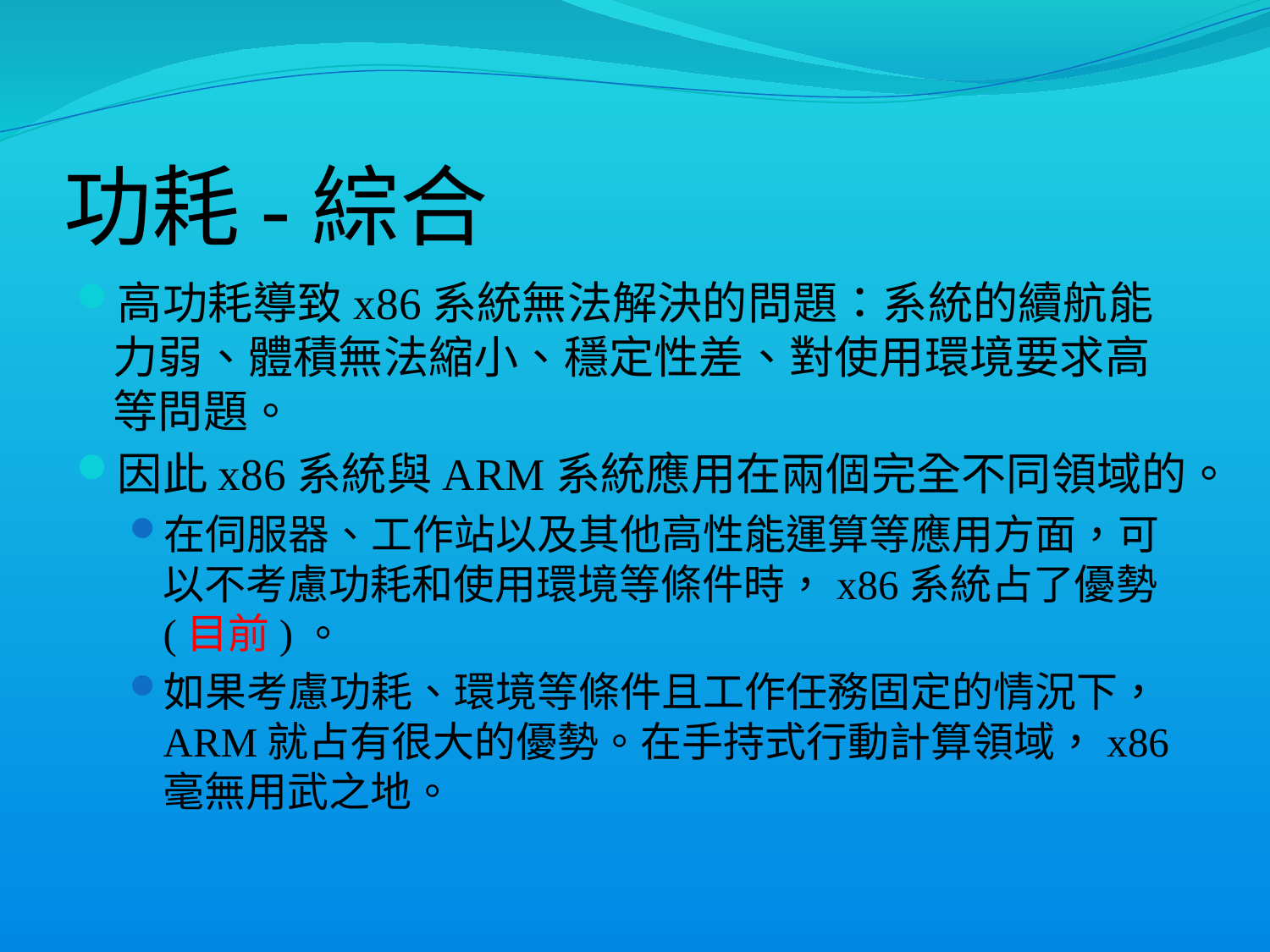

# 功耗-綜合
高功耗導致x86系統無法解決的問題：系統的續航能力弱、體積無法縮小、穩定性差、對使用環境要求高等問題。
因此x86系統與ARM系統應用在兩個完全不同領域的。
在伺服器、工作站以及其他高性能運算等應用方面，可以不考慮功耗和使用環境等條件時，x86系統占了優勢(目前)。
如果考慮功耗、環境等條件且工作任務固定的情況下，ARM就占有很大的優勢。在手持式行動計算領域，x86毫無用武之地。